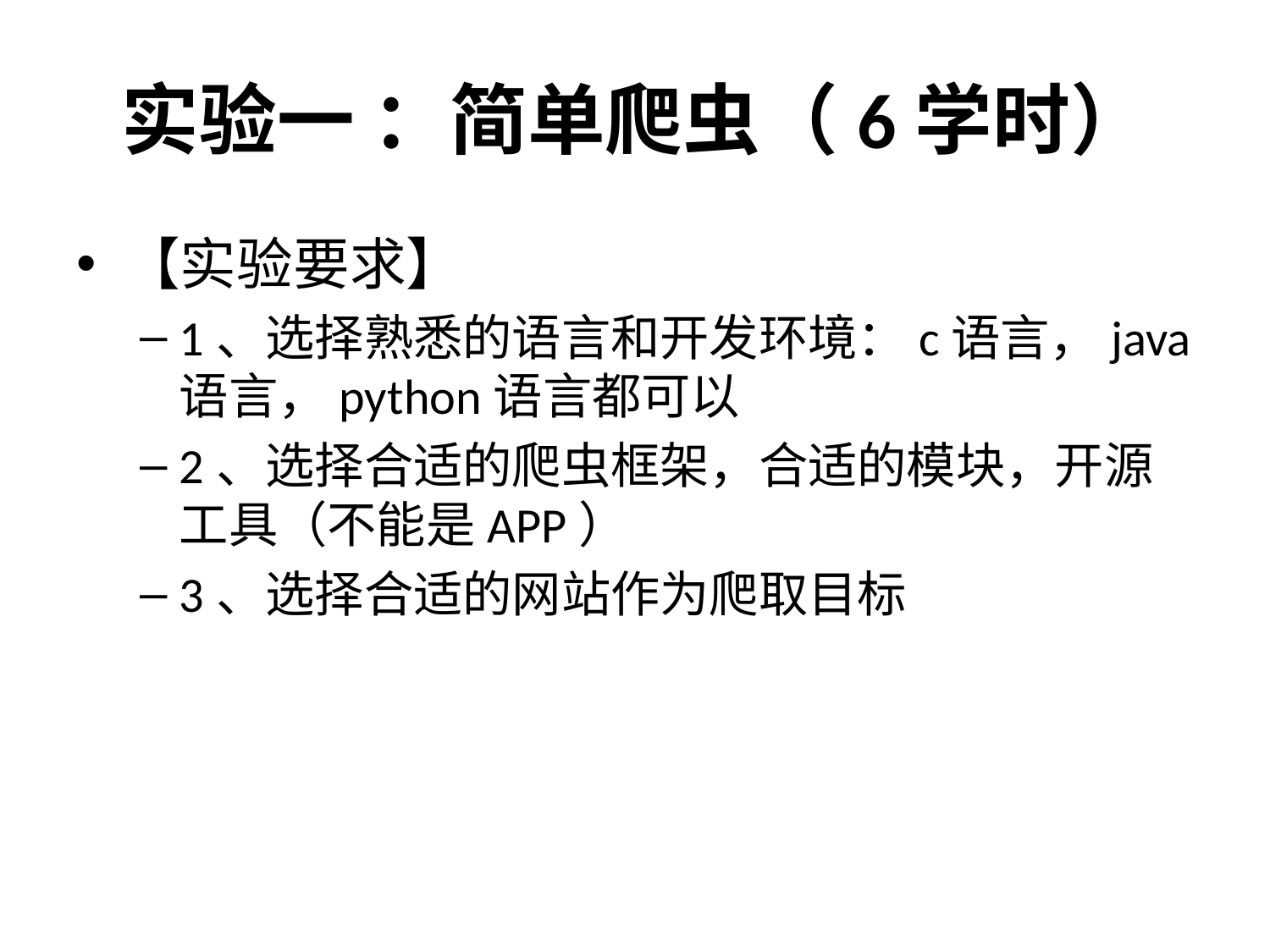

# 实验一 ：简单爬虫（6学时）
【实验要求】
1、选择熟悉的语言和开发环境：c语言，java语言，python语言都可以
2、选择合适的爬虫框架，合适的模块，开源工具（不能是APP）
3、选择合适的网站作为爬取目标